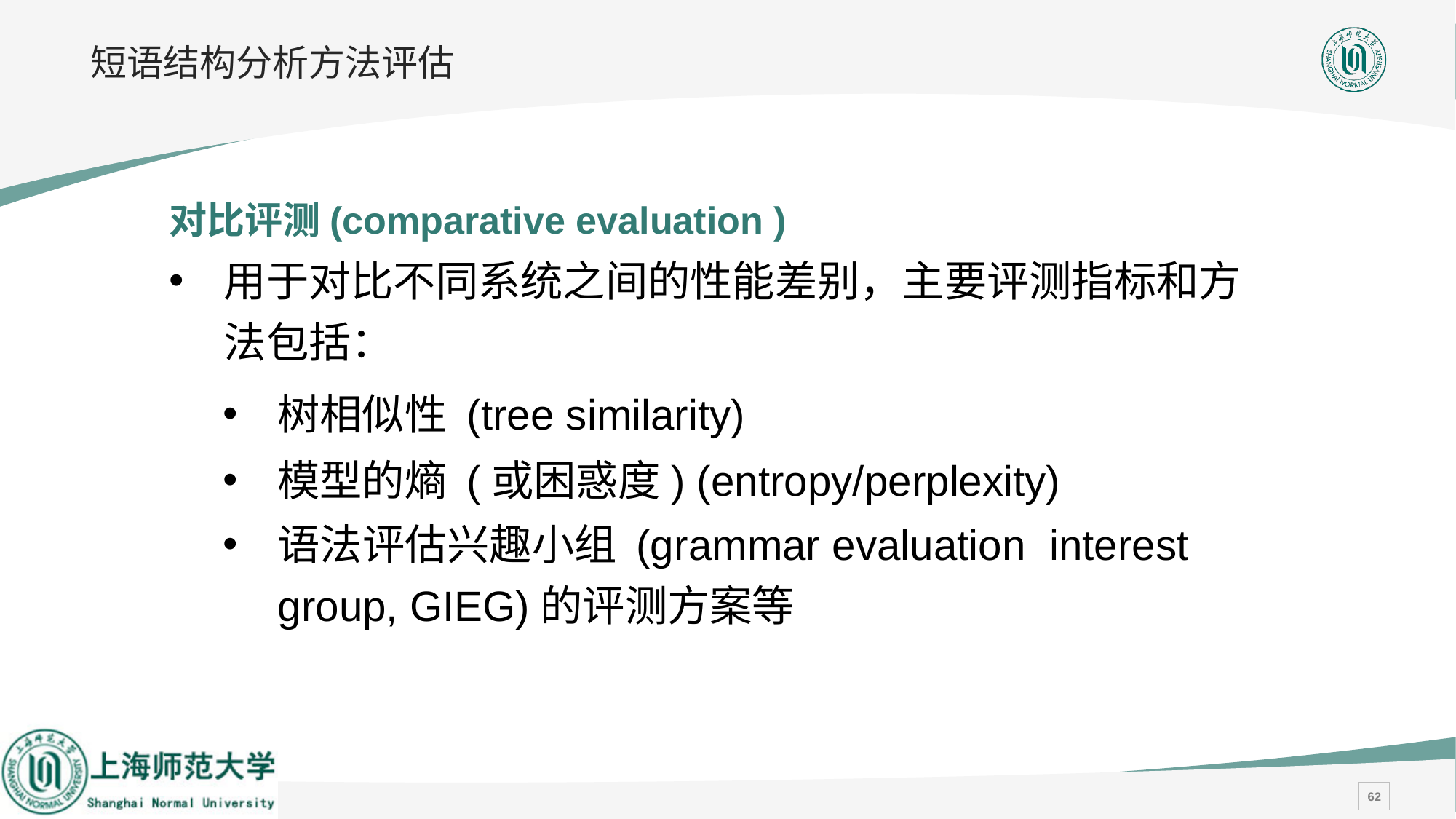

# 短语结构分析方法评估
对比评测(comparative evaluation )
用于对比不同系统之间的性能差别，主要评测指标和方法包括：
树相似性 (tree similarity)
模型的熵 (或困惑度) (entropy/perplexity)
语法评估兴趣小组 (grammar evaluation  interest group, GIEG)的评测方案等